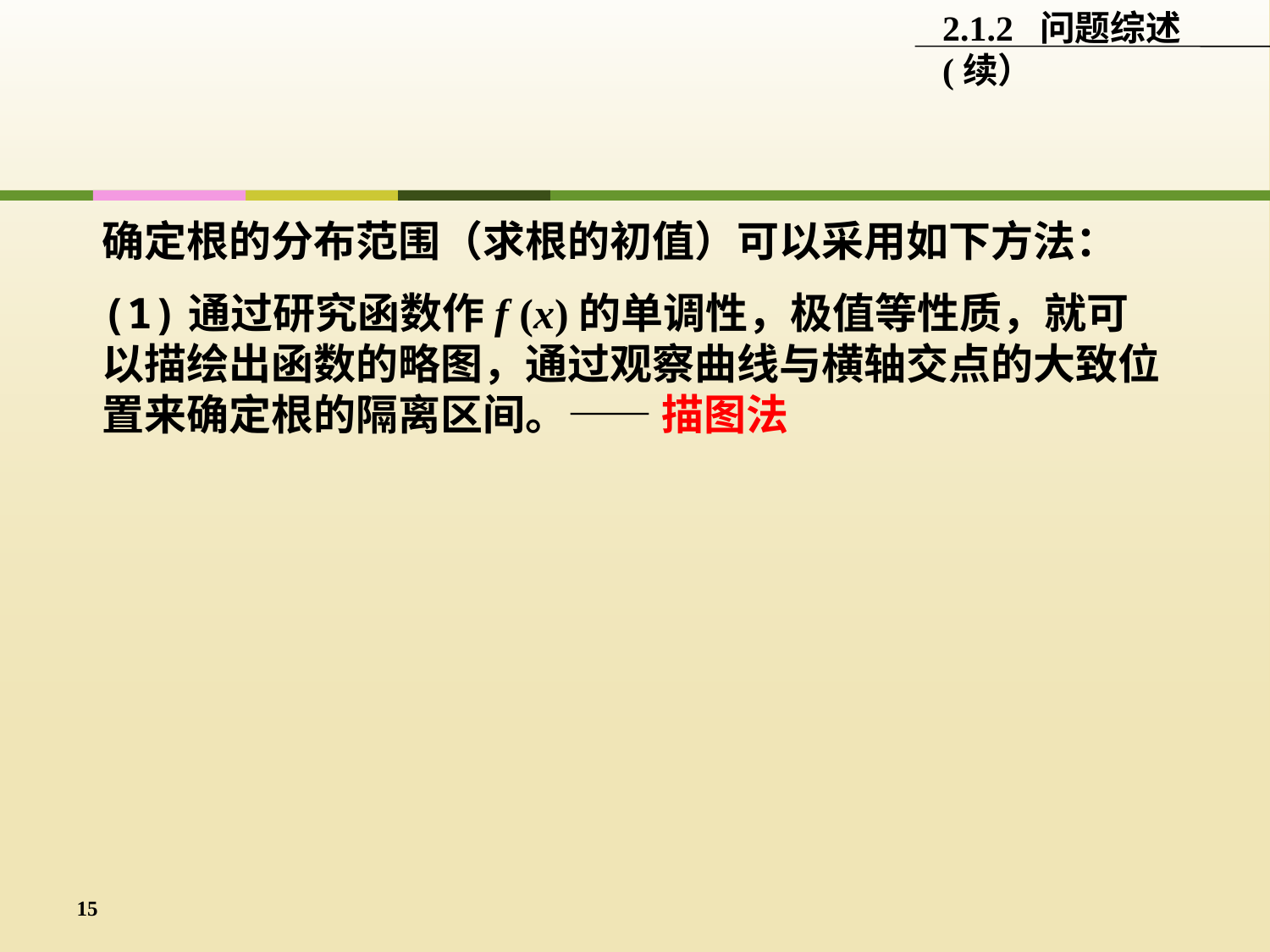

2.1.2  问题综述(续）

确定根的分布范围（求根的初值）可以采用如下方法：
(1)通过研究函数作f (x)的单调性，极值等性质，就可以描绘出函数的略图，通过观察曲线与横轴交点的大致位置来确定根的隔离区间。—— 描图法
15